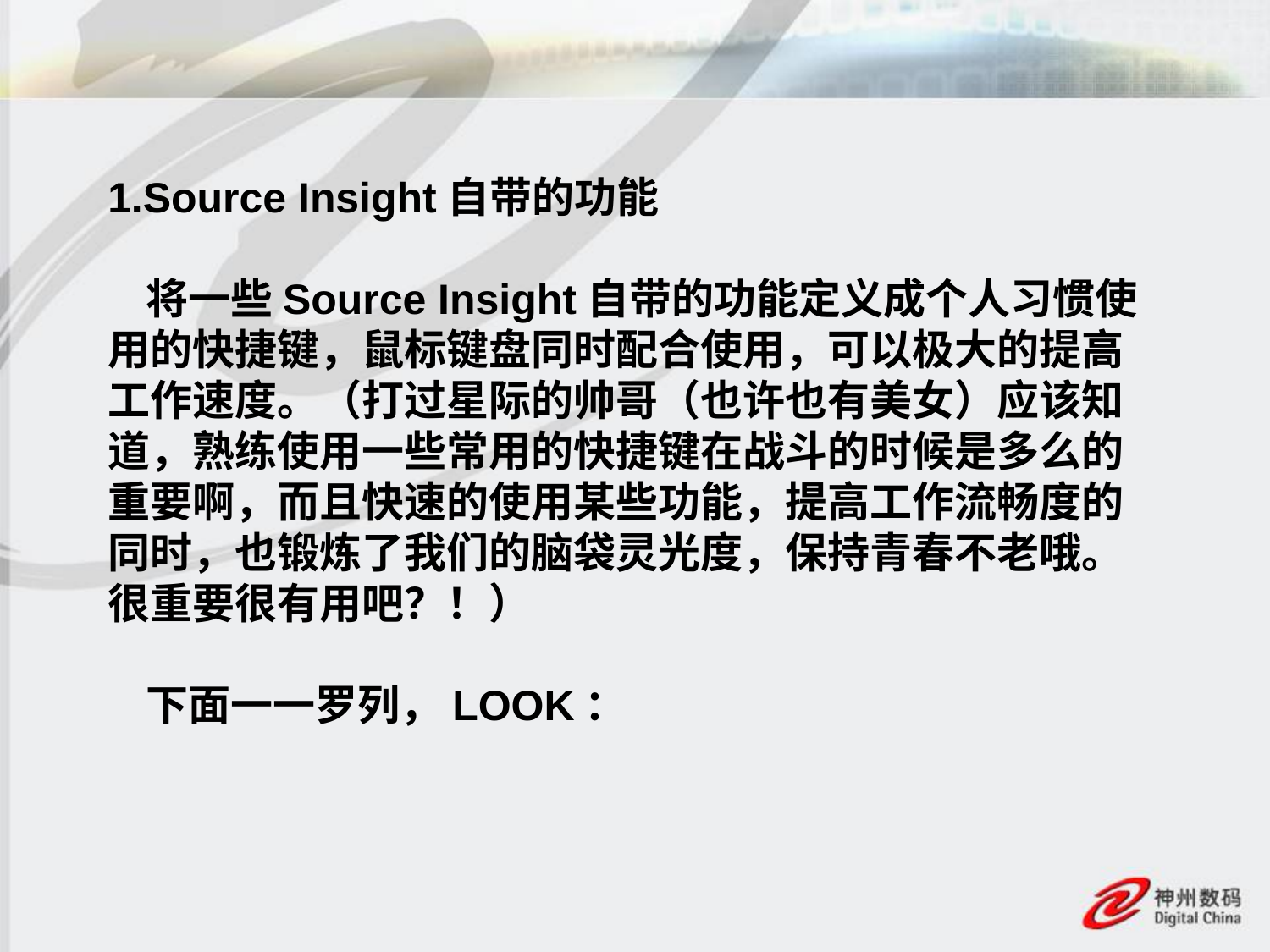

# 1.Source Insight自带的功能 将一些Source Insight自带的功能定义成个人习惯使用的快捷键，鼠标键盘同时配合使用，可以极大的提高工作速度。（打过星际的帅哥（也许也有美女）应该知道，熟练使用一些常用的快捷键在战斗的时候是多么的重要啊，而且快速的使用某些功能，提高工作流畅度的同时，也锻炼了我们的脑袋灵光度，保持青春不老哦。很重要很有用吧？！） 下面一一罗列，LOOK：